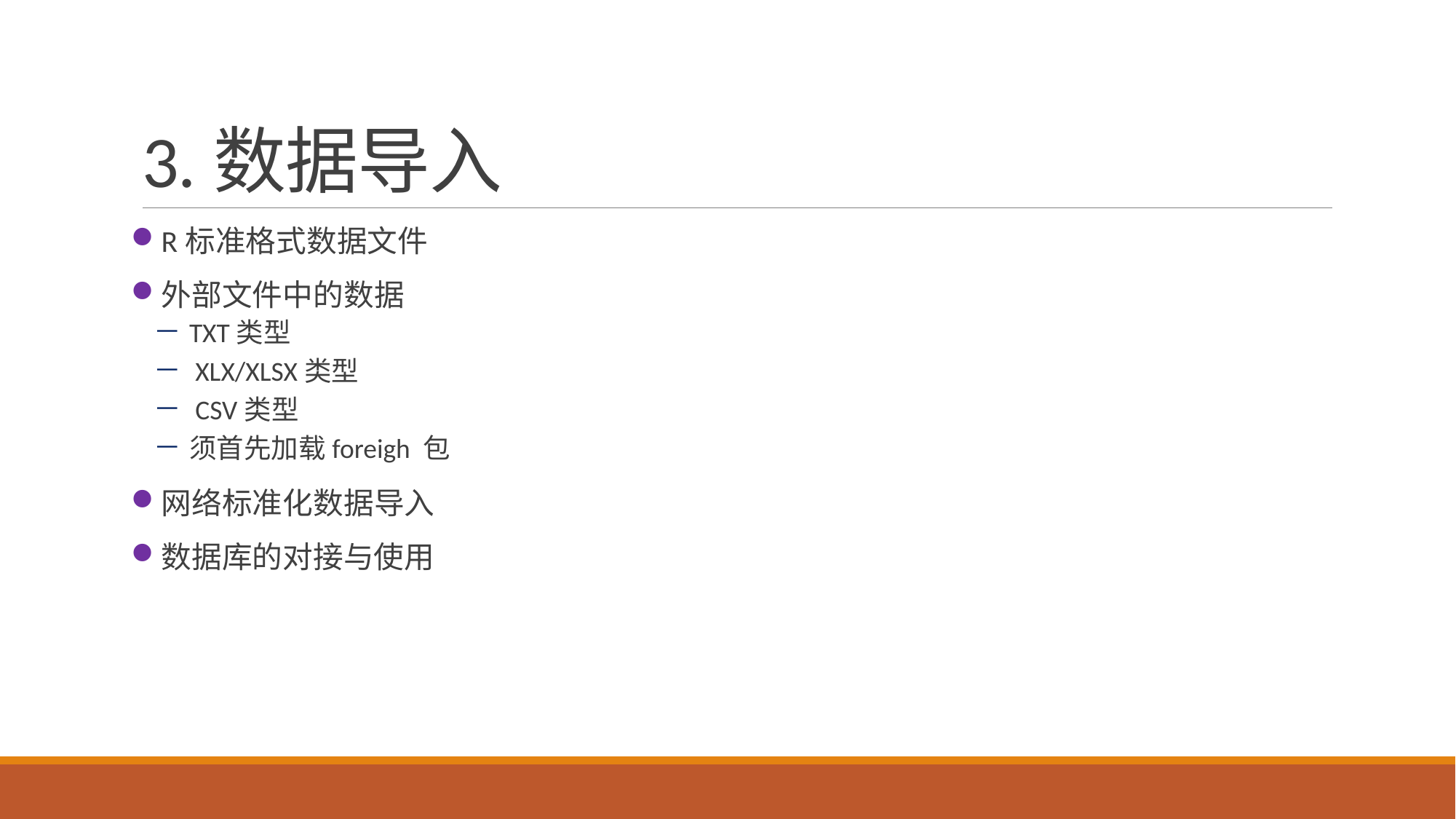

# 3.数据导入
R标准格式数据文件
外部文件中的数据
TXT类型
 XLX/XLSX类型
 CSV类型
须首先加载foreigh 包
网络标准化数据导入
数据库的对接与使用